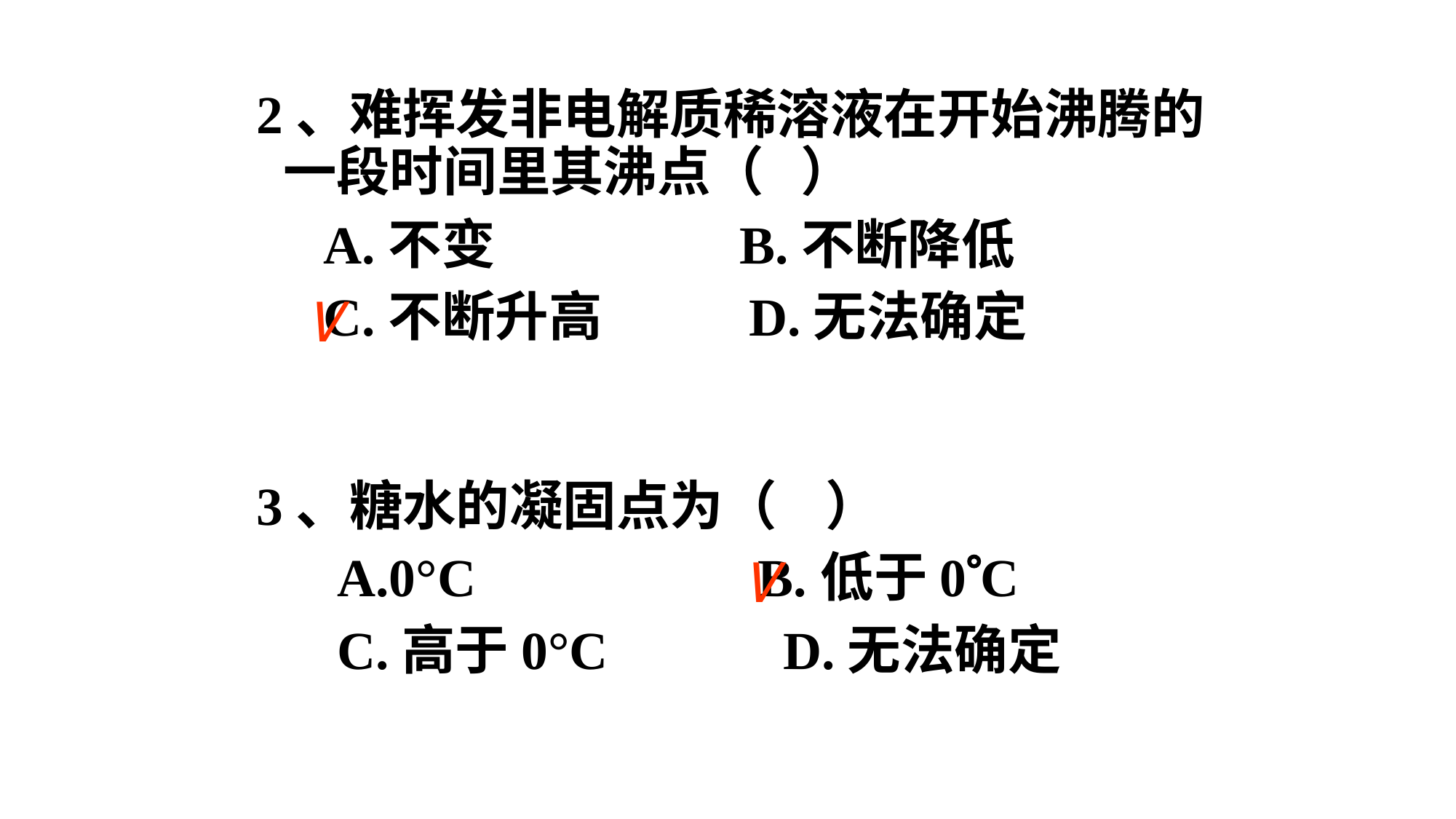

2、难挥发非电解质稀溶液在开始沸腾的一段时间里其沸点（   ）
     A.不变                   B.不断降低
     C.不断升高           D.无法确定
3、糖水的凝固点为（    ）
      A.0°C                     B.低于0°C
      C.高于0°C             D.无法确定
V
V
19